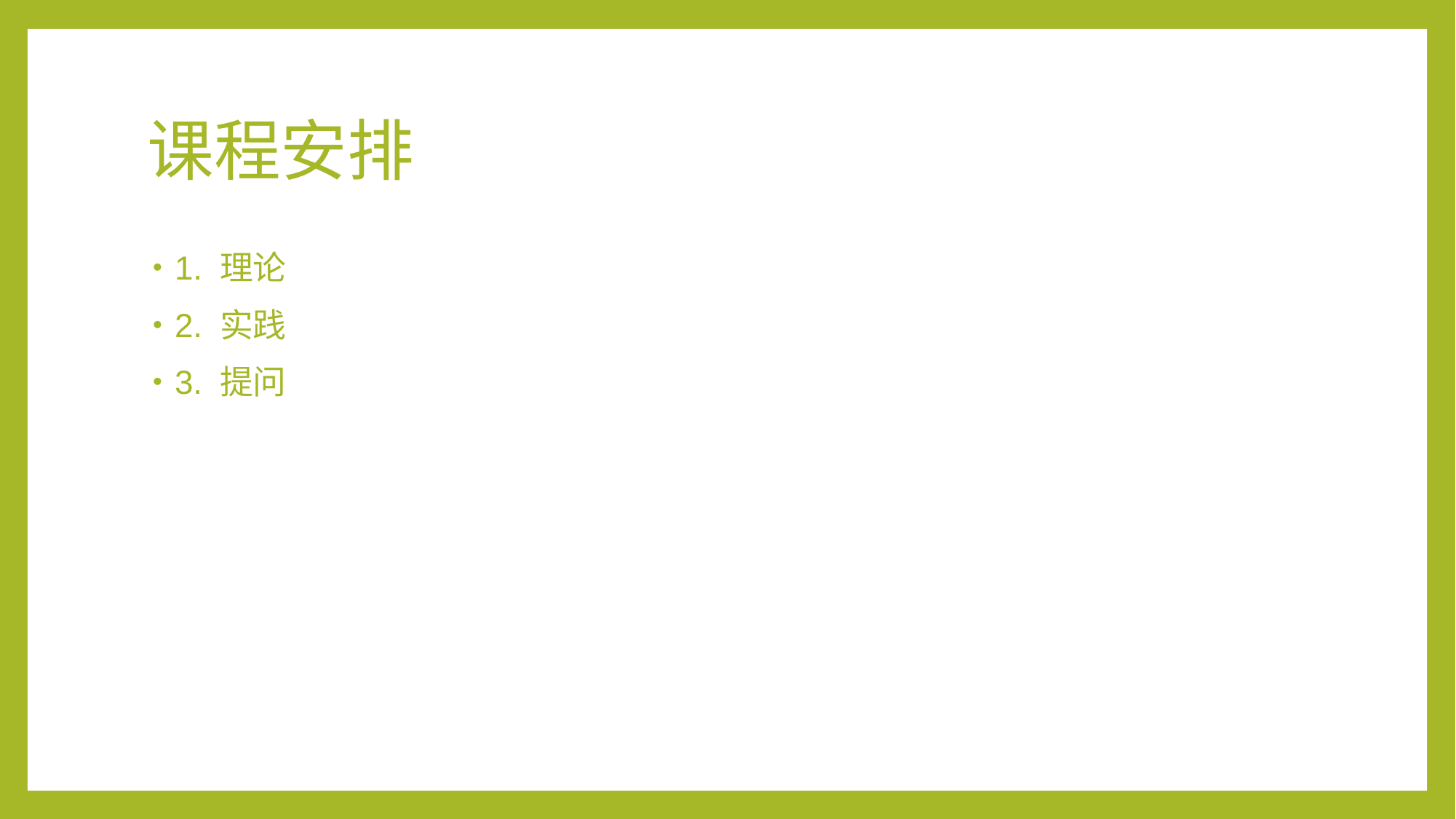

# 课程安排
1. 理论
2. 实践
3. 提问